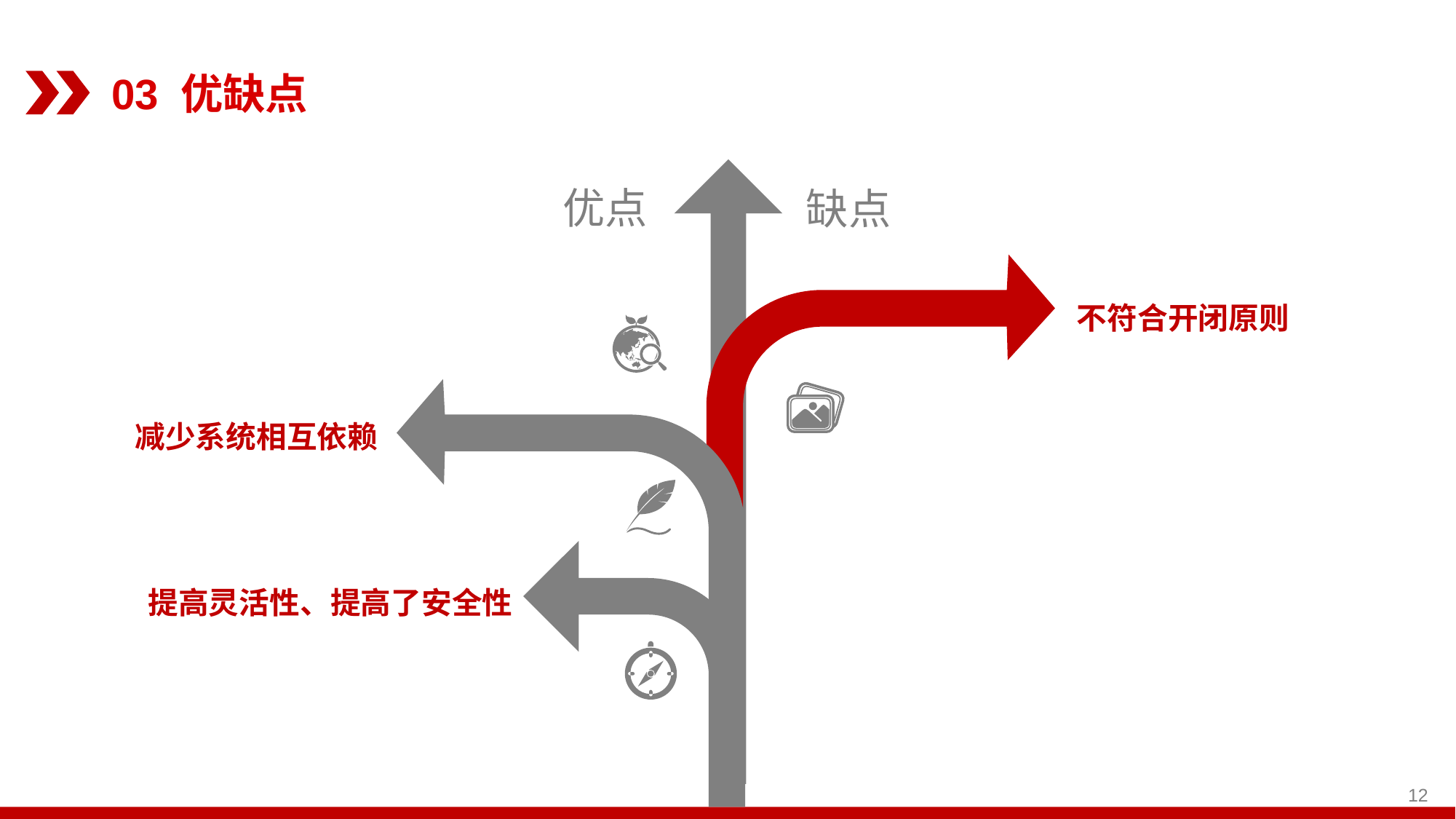

03 优缺点
优点
缺点

不符合开闭原则

减少系统相互依赖

提高灵活性、提高了安全性